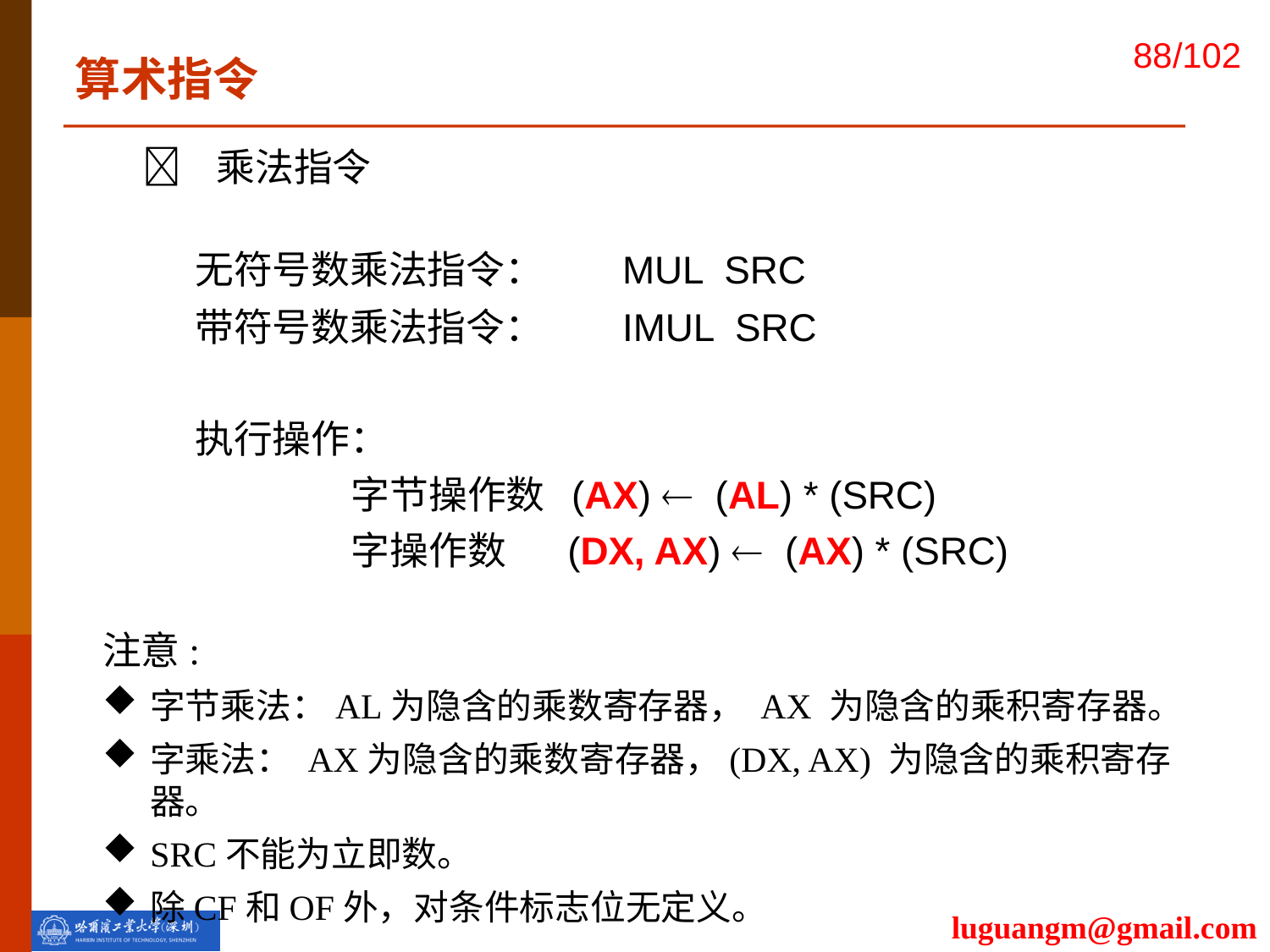

算术指令
•   乘法指令

     无符号数乘法指令：        MUL  SRC
     带符号数乘法指令：        IMUL  SRC

     执行操作：
                       字节操作数  (AX) ←  (AL) * (SRC)
                       字操作数      (DX, AX) ←  (AX) * (SRC)

注意:
字节乘法：AL为隐含的乘数寄存器， AX 为隐含的乘积寄存器。
字乘法： AX为隐含的乘数寄存器，(DX, AX) 为隐含的乘积寄存器。
SRC不能为立即数。
除CF和OF外，对条件标志位无定义。